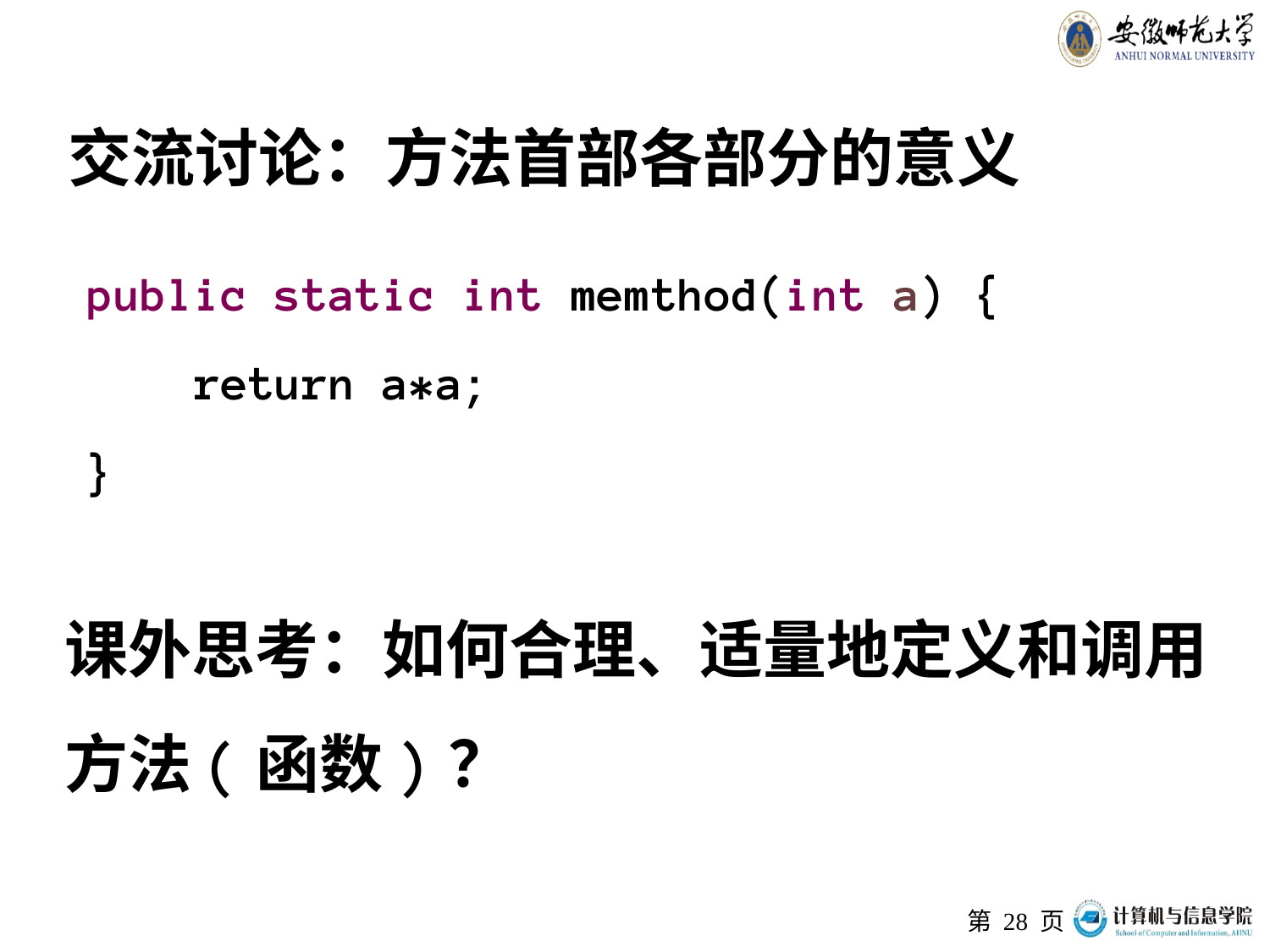

# 交流讨论：方法首部各部分的意义
public static int memthod(int a) {
    return a*a;
}

课外思考：如何合理、适量地定义和调用方法(函数)？
第 28 页